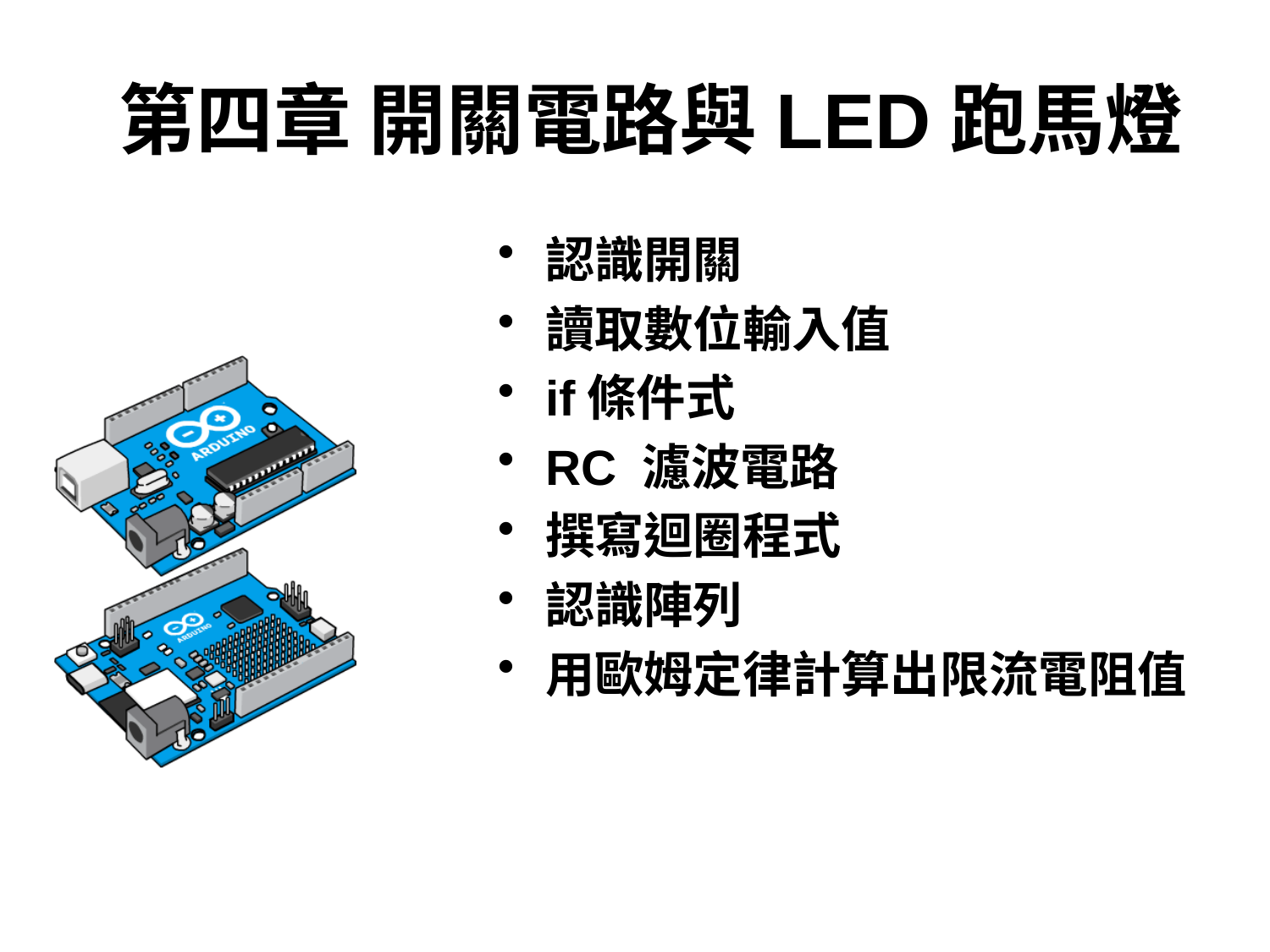

# 第四章 開關電路與LED跑馬燈
認識開關
讀取數位輸入值
if條件式
RC 濾波電路
撰寫迴圈程式
認識陣列
用歐姆定律計算出限流電阻值